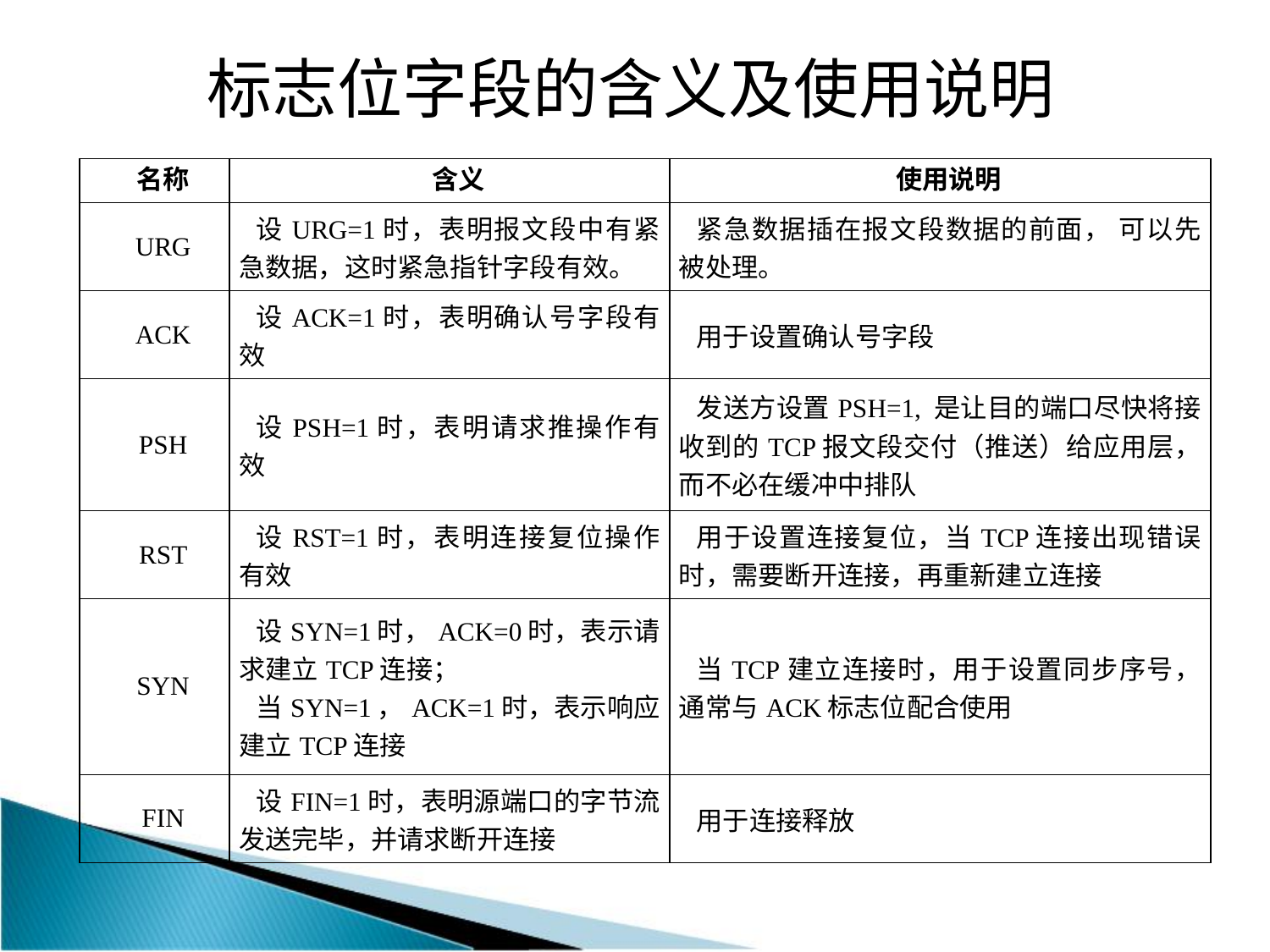

标志位字段的含义及使用说明
| 名称 | 含义 | 使用说明 |
| --- | --- | --- |
| URG | 设URG=1时，表明报文段中有紧急数据，这时紧急指针字段有效。 | 紧急数据插在报文段数据的前面， 可以先被处理。 |
| ACK | 设ACK=1时，表明确认号字段有效 | 用于设置确认号字段 |
| PSH | 设PSH=1时，表明请求推操作有效 | 发送方设置PSH=1, 是让目的端口尽快将接收到的TCP报文段交付（推送）给应用层，而不必在缓冲中排队 |
| RST | 设RST=1时，表明连接复位操作有效 | 用于设置连接复位，当TCP连接出现错误时，需要断开连接，再重新建立连接 |
| SYN | 设SYN=1时，ACK=0时，表示请求建立TCP连接； 当SYN=1，ACK=1时，表示响应建立TCP连接 | 当TCP建立连接时，用于设置同步序号，通常与ACK标志位配合使用 |
| FIN | 设FIN=1时，表明源端口的字节流发送完毕，并请求断开连接 | 用于连接释放 |